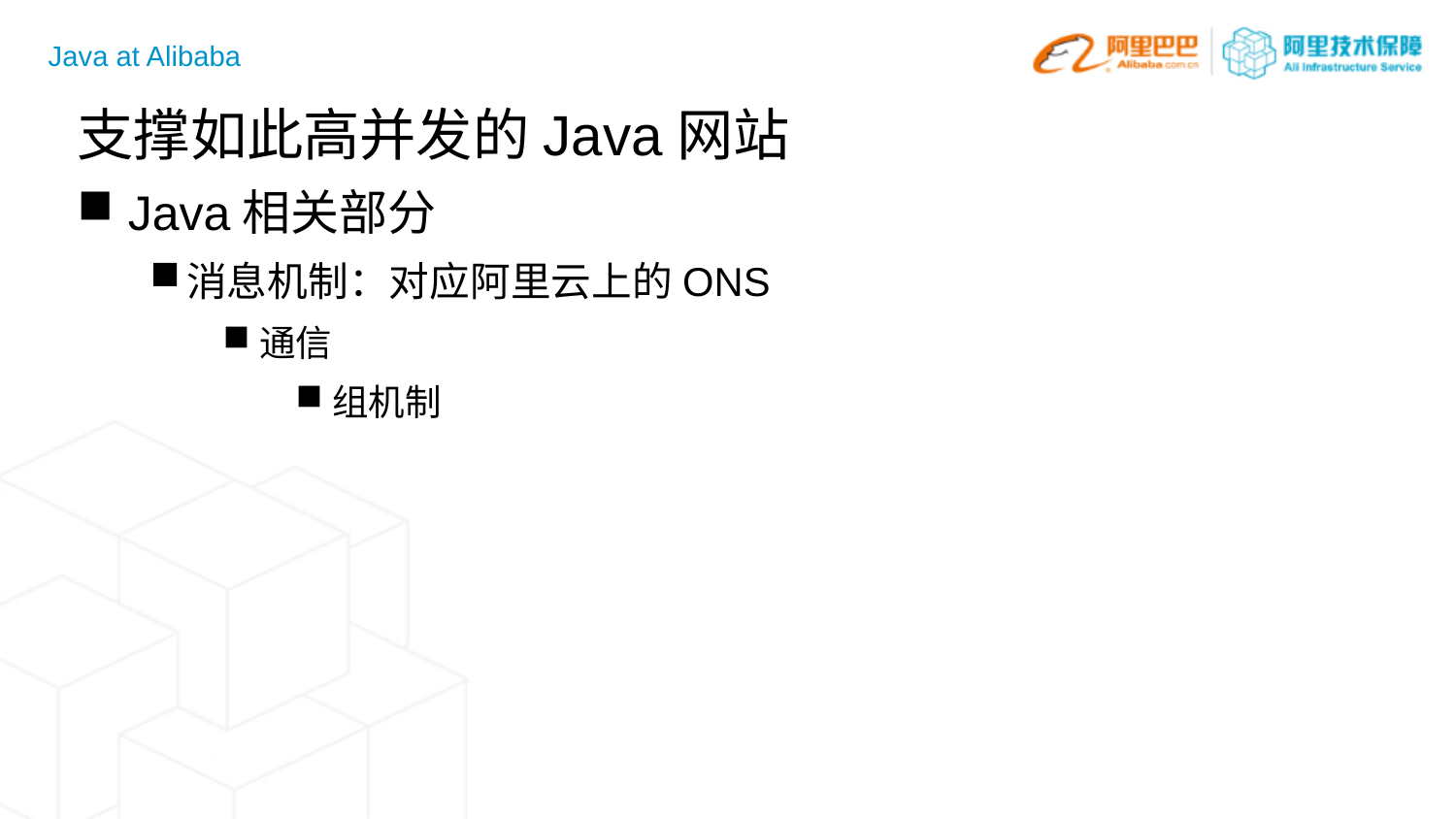

Java at Alibaba
支撑如此高并发的Java网站
 Java相关部分
消息机制：对应阿里云上的ONS
通信
组机制